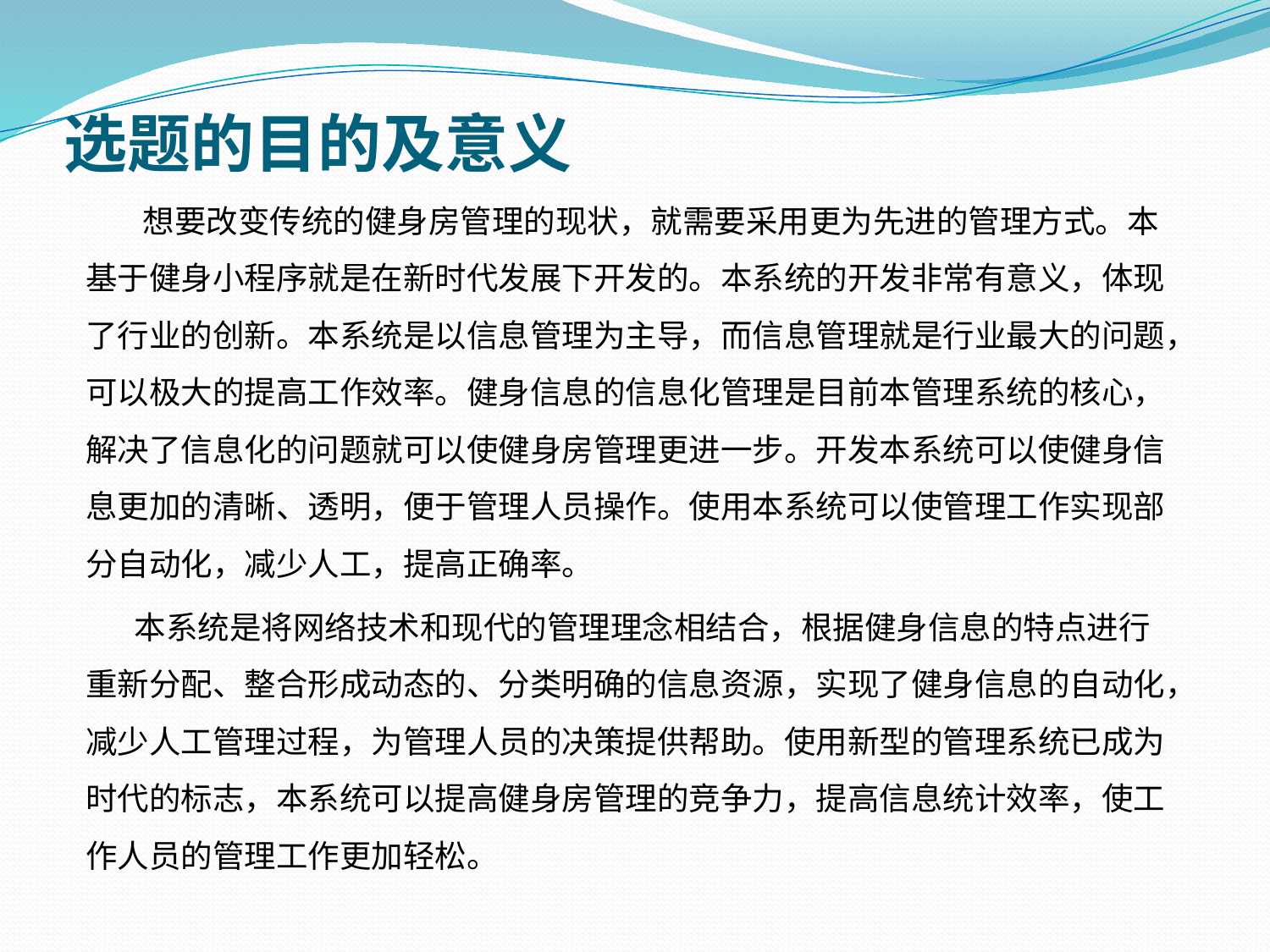

# 选题的目的及意义
　　　想要改变传统的健身房管理的现状，就需要采用更为先进的管理方式。本基于健身小程序就是在新时代发展下开发的。本系统的开发非常有意义，体现了行业的创新。本系统是以信息管理为主导，而信息管理就是行业最大的问题，可以极大的提高工作效率。健身信息的信息化管理是目前本管理系统的核心，解决了信息化的问题就可以使健身房管理更进一步。开发本系统可以使健身信息更加的清晰、透明，便于管理人员操作。使用本系统可以使管理工作实现部分自动化，减少人工，提高正确率。
           本系统是将网络技术和现代的管理理念相结合，根据健身信息的特点进行重新分配、整合形成动态的、分类明确的信息资源，实现了健身信息的自动化，减少人工管理过程，为管理人员的决策提供帮助。使用新型的管理系统已成为时代的标志，本系统可以提高健身房管理的竞争力，提高信息统计效率，使工作人员的管理工作更加轻松。